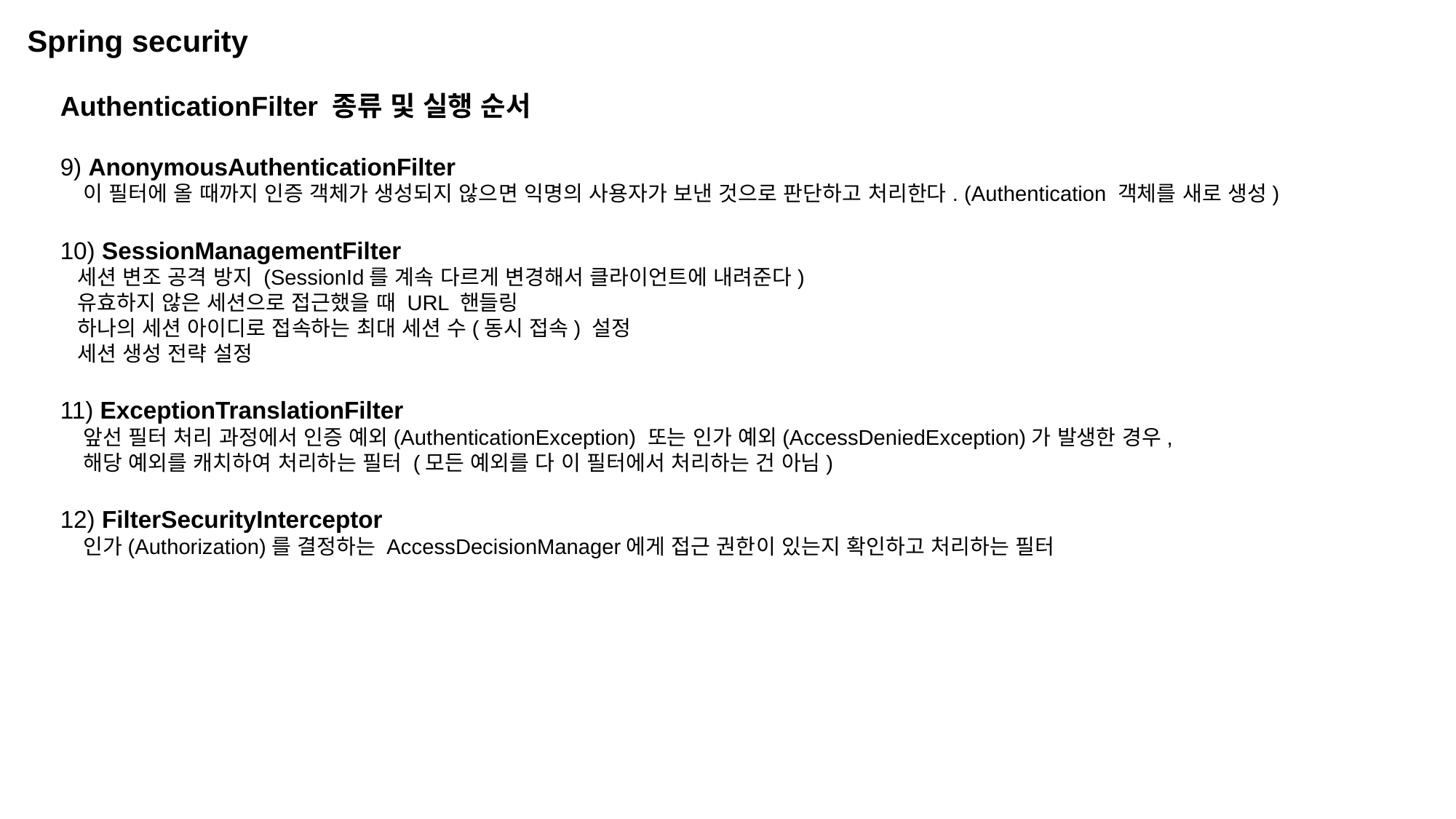

Spring security
AuthenticationFilter 종류 및 실행 순서
9) AnonymousAuthenticationFilter
   이 필터에 올 때까지 인증 객체가 생성되지 않으면 익명의 사용자가 보낸 것으로 판단하고 처리한다. (Authentication 객체를 새로 생성)

10) SessionManagementFilter
  세션 변조 공격 방지 (SessionId를 계속 다르게 변경해서 클라이언트에 내려준다)
  유효하지 않은 세션으로 접근했을 때 URL 핸들링
  하나의 세션 아이디로 접속하는 최대 세션 수(동시 접속) 설정
  세션 생성 전략 설정

11) ExceptionTranslationFilter
   앞선 필터 처리 과정에서 인증 예외(AuthenticationException) 또는 인가 예외(AccessDeniedException)가 발생한 경우,
   해당 예외를 캐치하여 처리하는 필터 (모든 예외를 다 이 필터에서 처리하는 건 아님)

12) FilterSecurityInterceptor
   인가(Authorization)를 결정하는 AccessDecisionManager에게 접근 권한이 있는지 확인하고 처리하는 필터